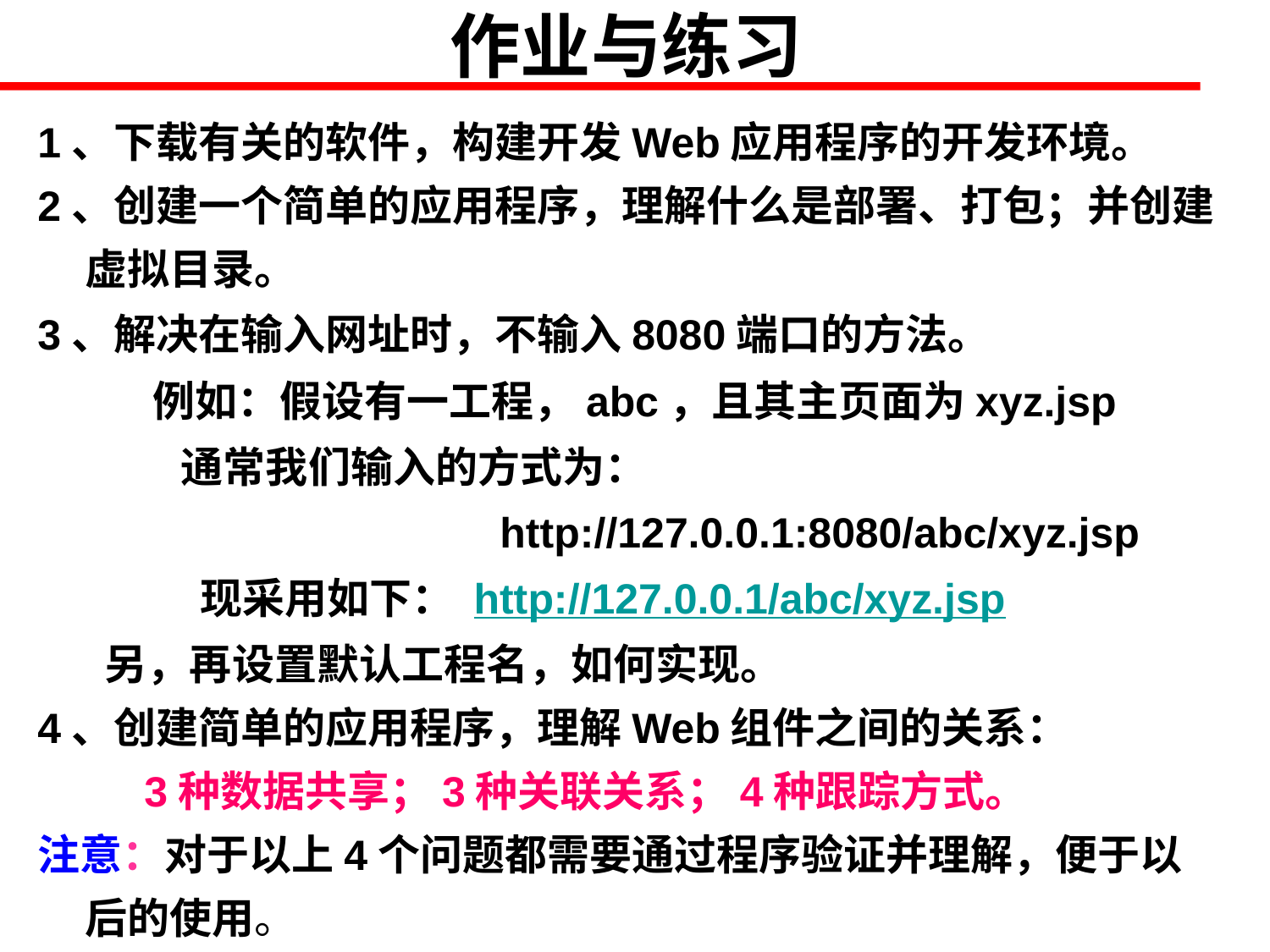

# 作业与练习

1、下载有关的软件，构建开发Web应用程序的开发环境。
2、创建一个简单的应用程序，理解什么是部署、打包；并创建虚拟目录。
3、解决在输入网址时，不输入8080端口的方法。
           例如：假设有一工程，abc，且其主页面为xyz.jsp
              通常我们输入的方式为：
                                       http://127.0.0.1:8080/abc/xyz.jsp
                现采用如下： http://127.0.0.1/abc/xyz.jsp
      另，再设置默认工程名，如何实现。
4、创建简单的应用程序，理解Web组件之间的关系：
         3种数据共享；3种关联关系；4种跟踪方式。
注意：对于以上4个问题都需要通过程序验证并理解，便于以后的使用。